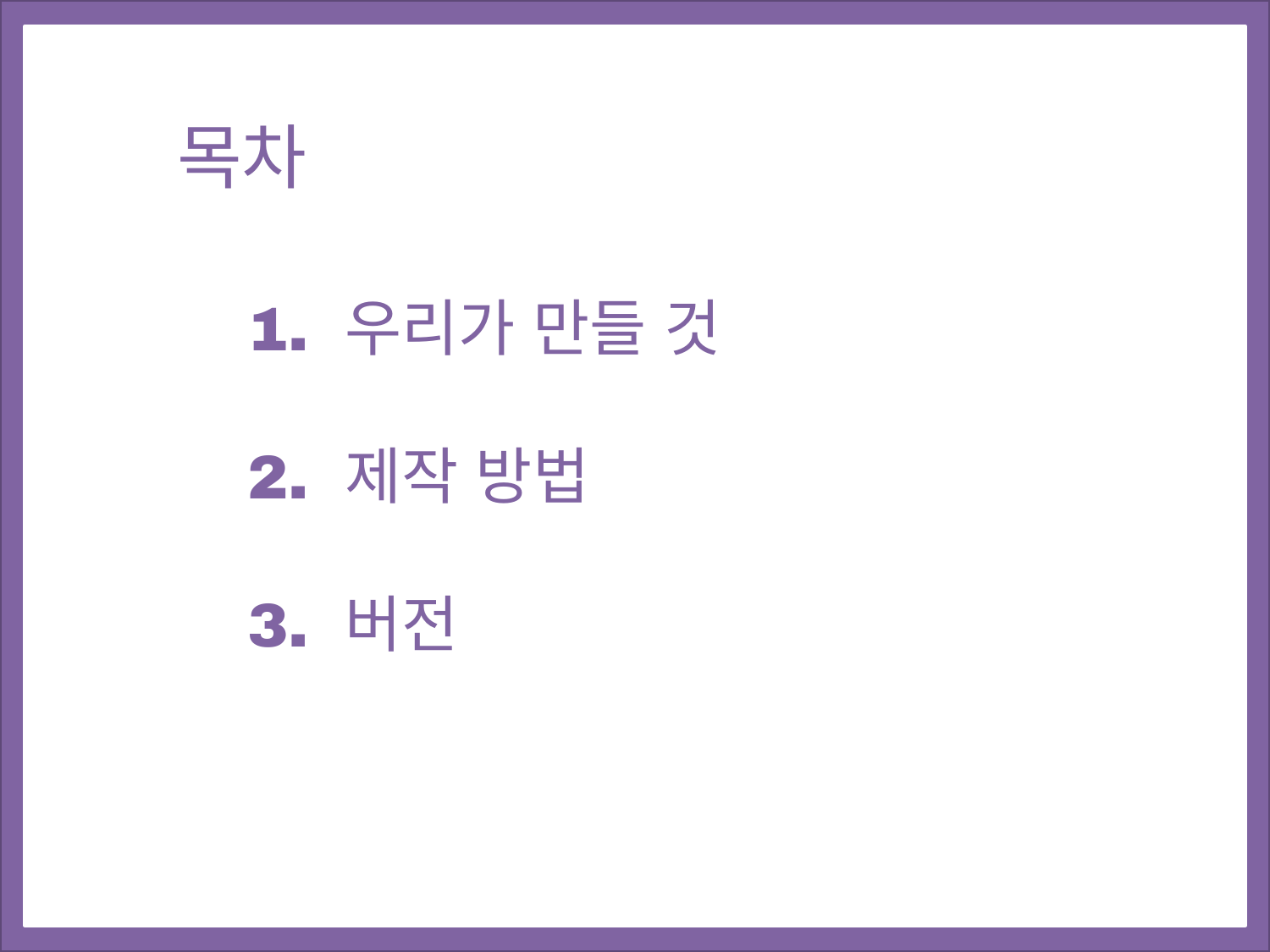

목차
1. 우리가 만들 것

2. 제작 방법

3. 버전